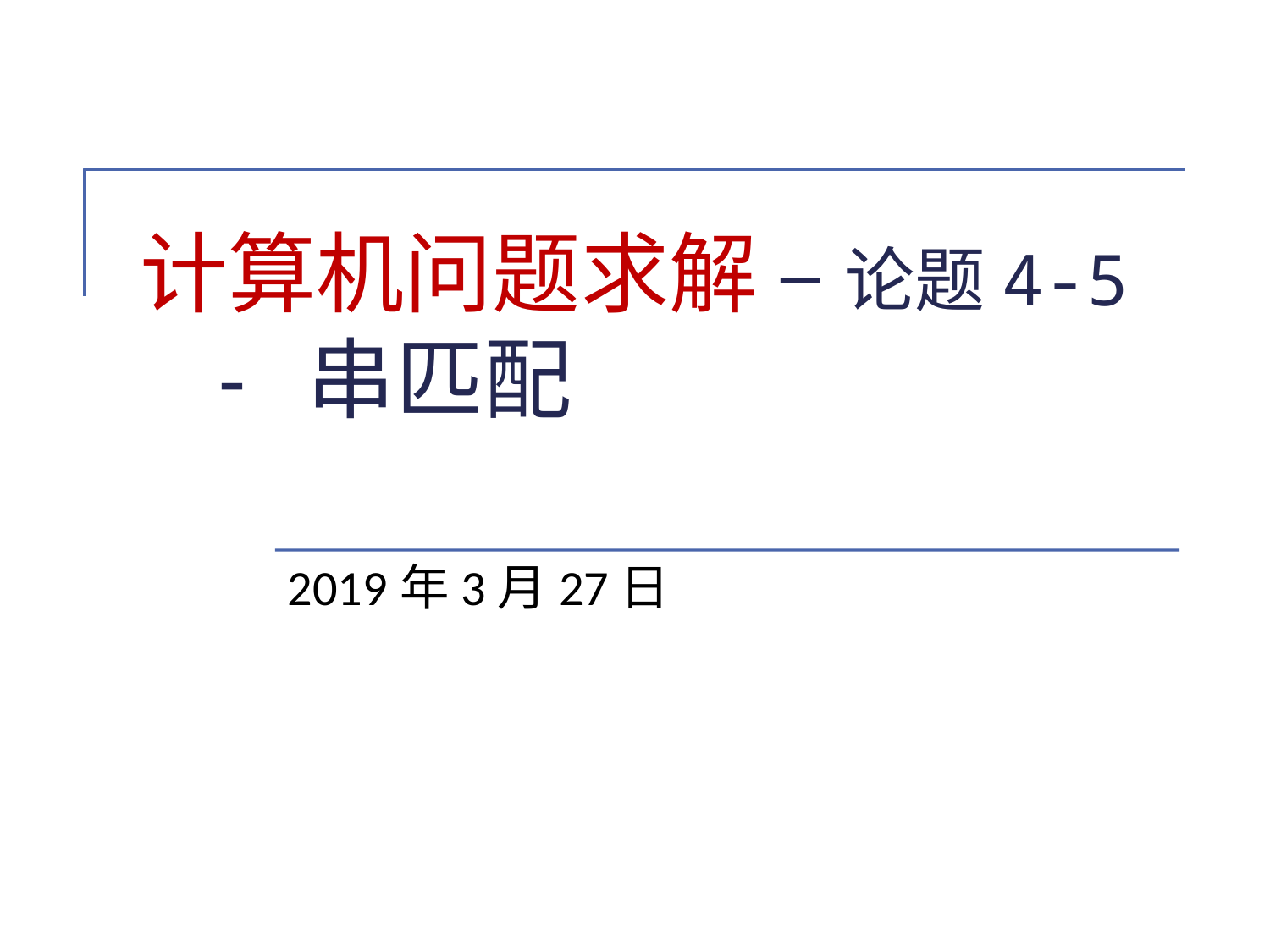

# 计算机问题求解 – 论题4-5 -  串匹配
2019年3月27日